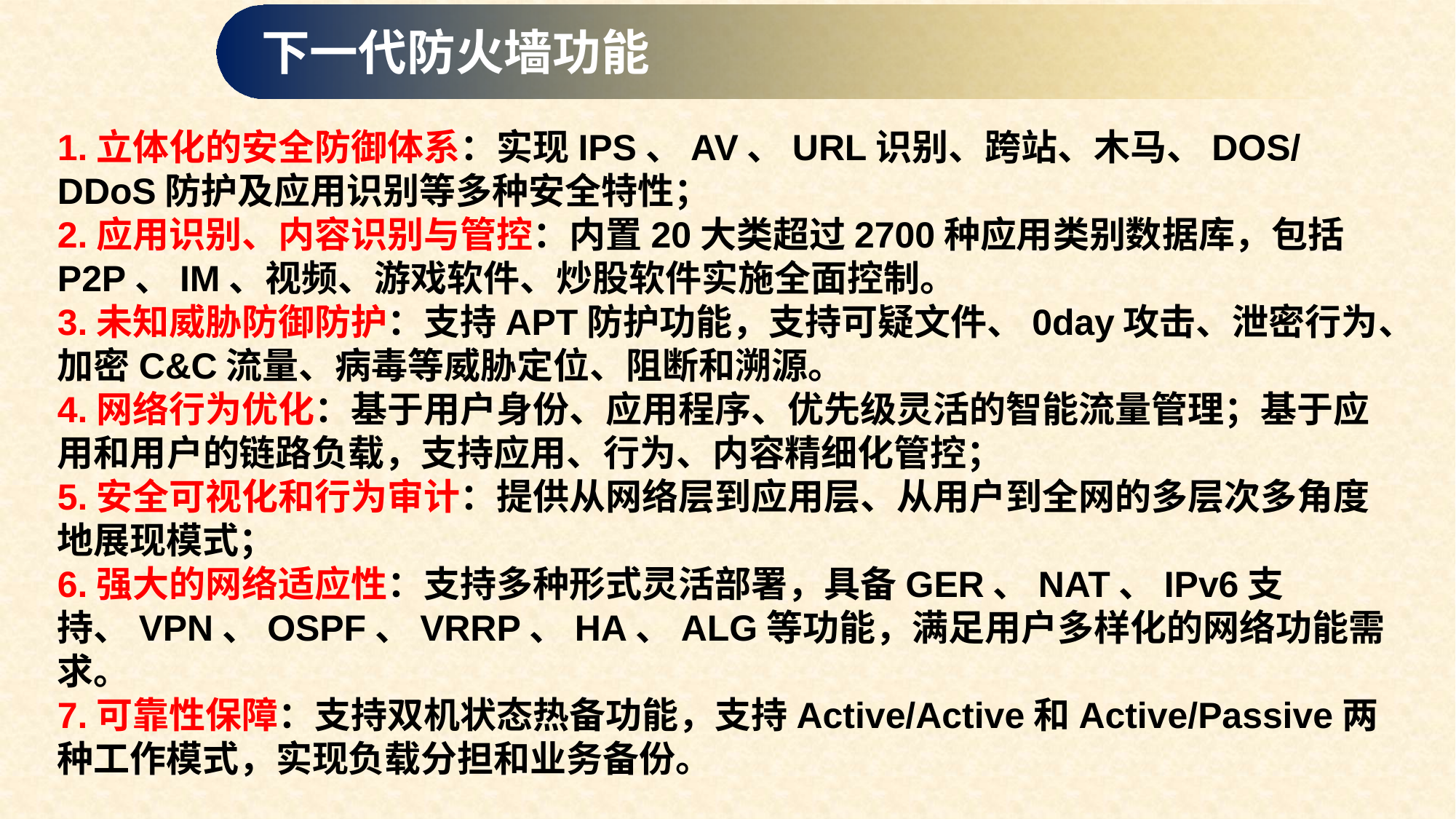

下一代防火墙功能
1.立体化的安全防御体系：实现IPS、AV、URL识别、跨站、木马、DOS/DDoS防护及应用识别等多种安全特性；
2.应用识别、内容识别与管控：内置20大类超过2700种应用类别数据库，包括P2P、IM、视频、游戏软件、炒股软件实施全面控制。
3.未知威胁防御防护：支持APT防护功能，支持可疑文件、0day攻击、泄密行为、加密C&C流量、病毒等威胁定位、阻断和溯源。
4.网络行为优化：基于用户身份、应用程序、优先级灵活的智能流量管理；基于应用和用户的链路负载，支持应用、行为、内容精细化管控；
5.安全可视化和行为审计：提供从网络层到应用层、从用户到全网的多层次多角度地展现模式；
6.强大的网络适应性：支持多种形式灵活部署，具备GER、NAT、IPv6支持、VPN、OSPF、VRRP、HA、ALG等功能，满足用户多样化的网络功能需求。
7.可靠性保障：支持双机状态热备功能，支持Active/Active和Active/Passive两种工作模式，实现负载分担和业务备份。